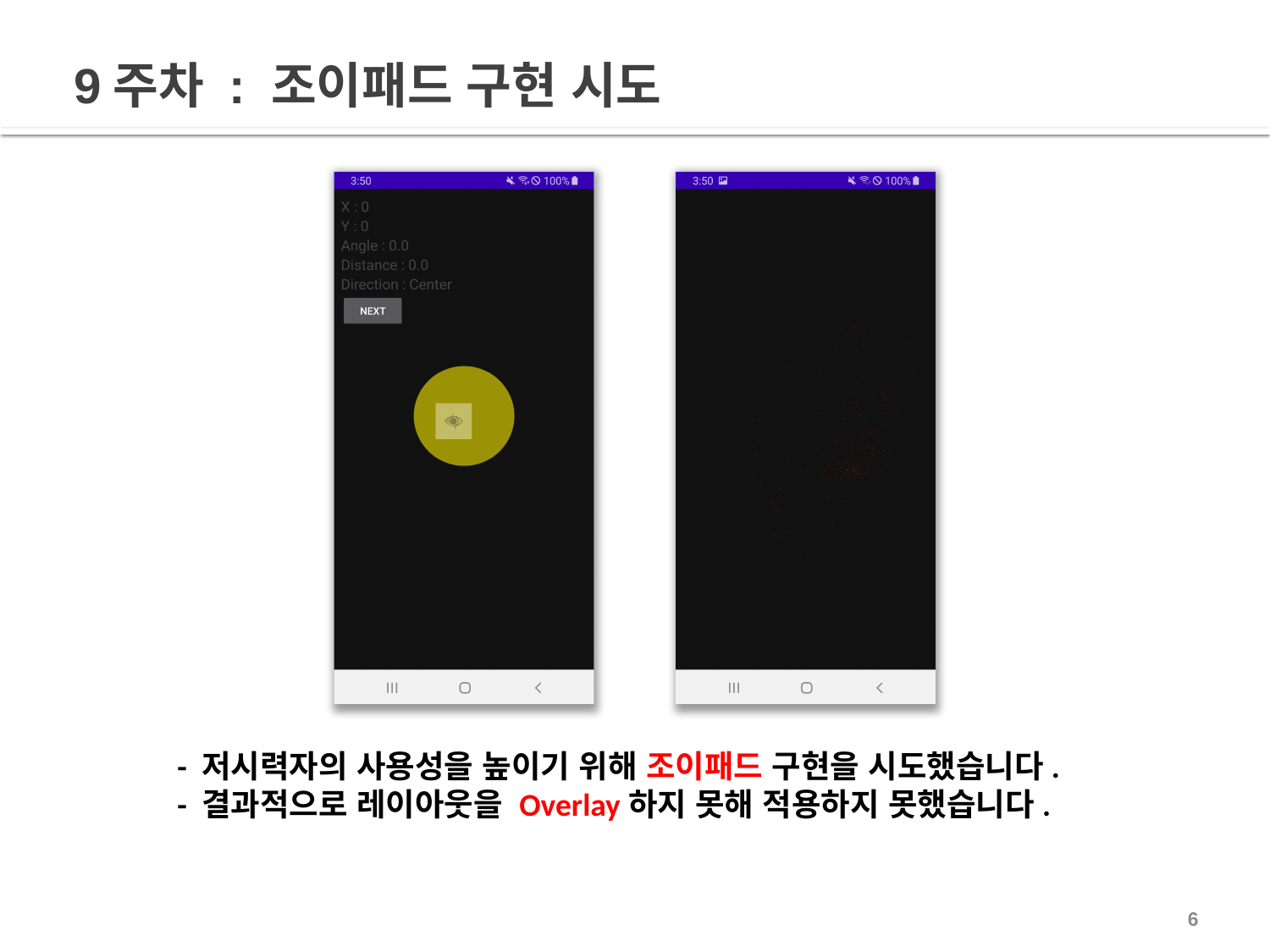

# 9주차 : 조이패드 구현 시도

 - 저시력자의 사용성을 높이기 위해 조이패드 구현을 시도했습니다.
 - 결과적으로 레이아웃을 Overlay하지 못해 적용하지 못했습니다.
6